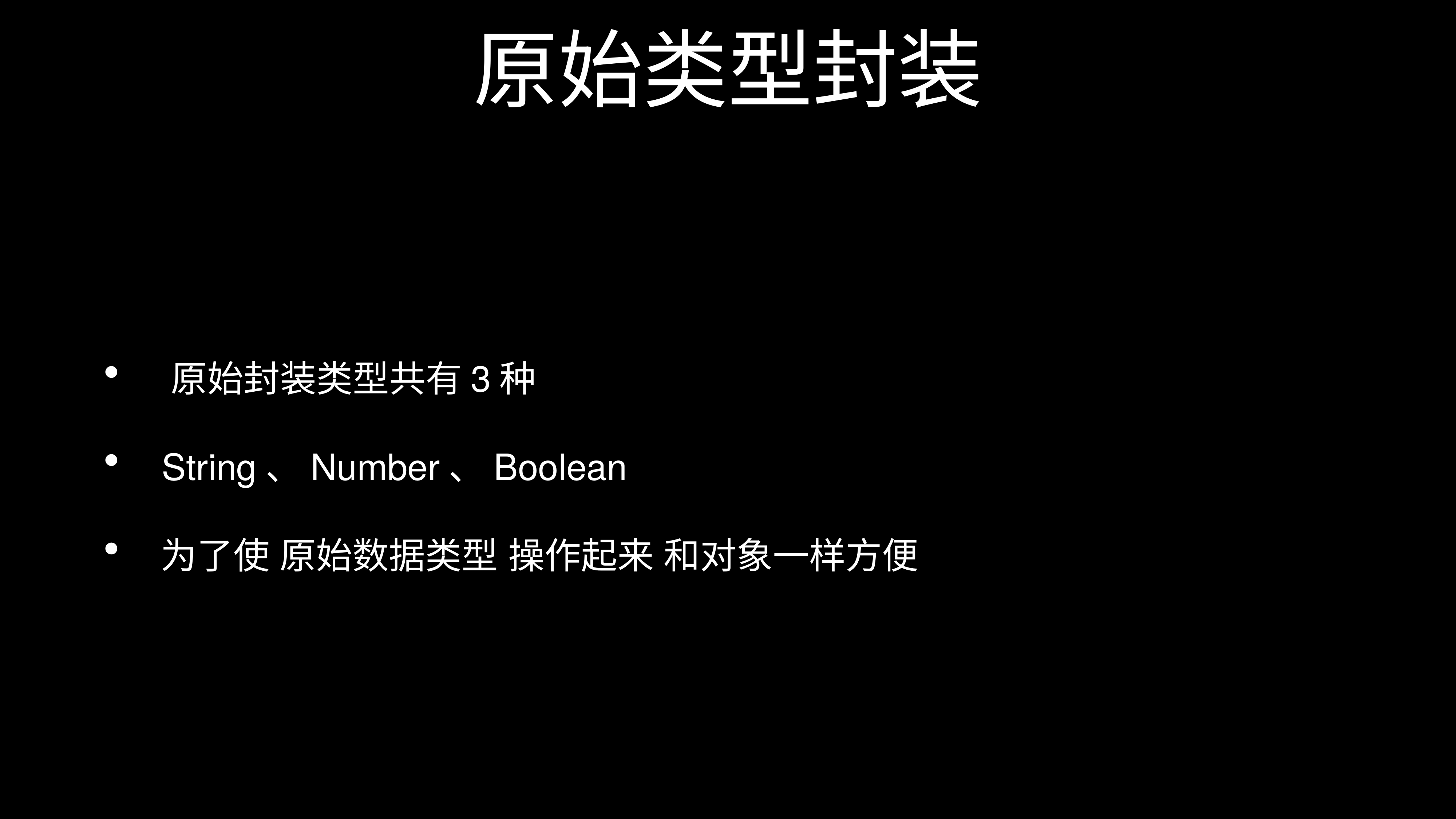

# 原始类型封装
  原始封装类型共有3种
  String、Number、Boolean
 为了使 原始数据类型 操作起来 和对象一样方便